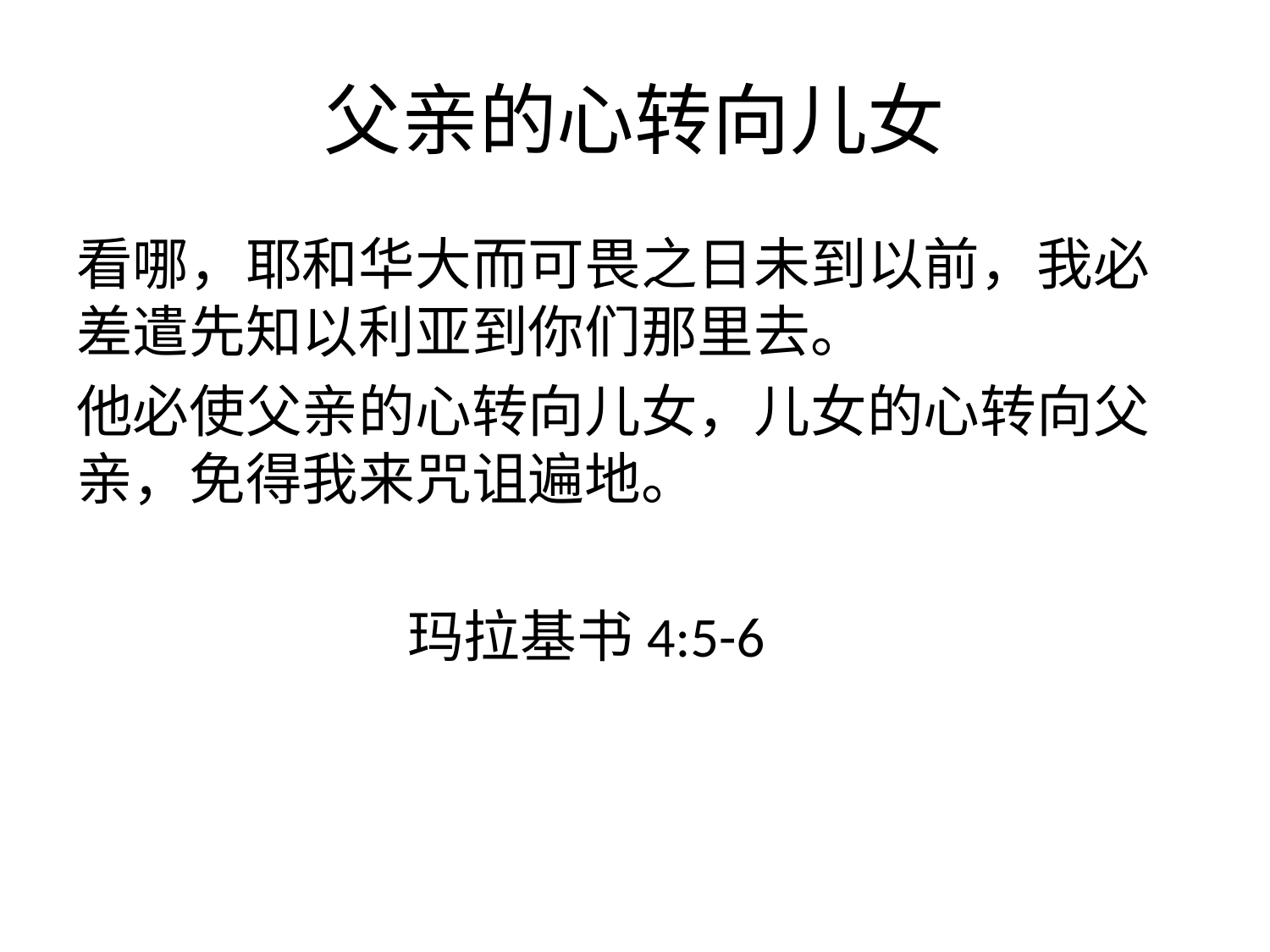

# 父亲的心转向儿女
看哪，耶和华大而可畏之日未到以前，我必差遣先知以利亚到你们那里去。
他必使父亲的心转向儿女，儿女的心转向父亲，免得我来咒诅遍地。

                         玛拉基书4:5-6